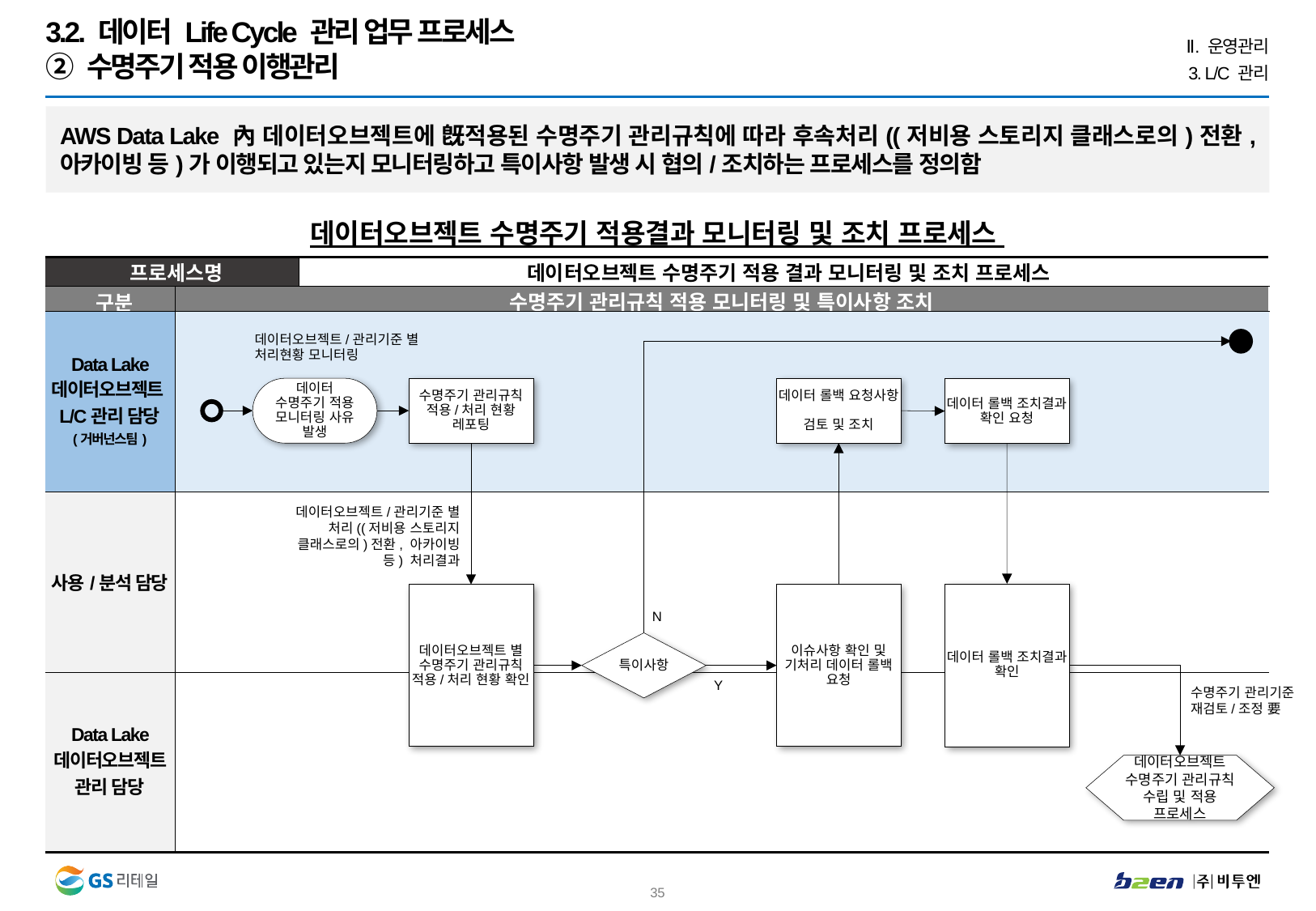

3.2. 데이터 Life Cycle 관리 업무 프로세스
② 수명주기 적용 이행관리
Ⅱ. 운영관리
3. L/C 관리
AWS Data Lake 內 데이터오브젝트에 旣적용된 수명주기 관리규칙에 따라 후속처리((저비용 스토리지 클래스로의)전환, 아카이빙 등)가 이행되고 있는지 모니터링하고 특이사항 발생 시 협의/조치하는 프로세스를 정의함
데이터오브젝트 수명주기 적용결과 모니터링 및 조치 프로세스
| 프로세스명 |  | 데이터오브젝트 수명주기 적용 결과 모니터링 및 조치 프로세스 |
| --- | --- | --- |
| 구분 | 수명주기 관리규칙 적용 모니터링 및 특이사항 조치 |  |
| Data Lake 데이터오브젝트 L/C관리 담당 (거버넌스팀) |  |  |
| 사용/분석 담당 |  |  |
| Data Lake 데이터오브젝트 관리 담당 |  |  |
데이터오브젝트/관리기준 별
처리현황 모니터링

데이터 수명주기 적용 모니터링 사유 발생
수명주기 관리규칙 적용/처리 현황 레포팅
데이터 롤백 요청사항
검토 및 조치
데이터 롤백 조치결과 확인 요청

데이터오브젝트/관리기준 별
처리((저비용 스토리지 클래스로의)전환, 아카이빙 등) 처리결과
데이터 롤백 조치결과 확인
데이터오브젝트 별 수명주기 관리규칙 적용/처리 현황 확인
이슈사항 확인 및 기처리 데이터 롤백 요청
N
특이사항
Y
수명주기 관리기준
재검토/조정 要
데이터오브젝트 수명주기 관리규칙 수립 및 적용 프로세스
35